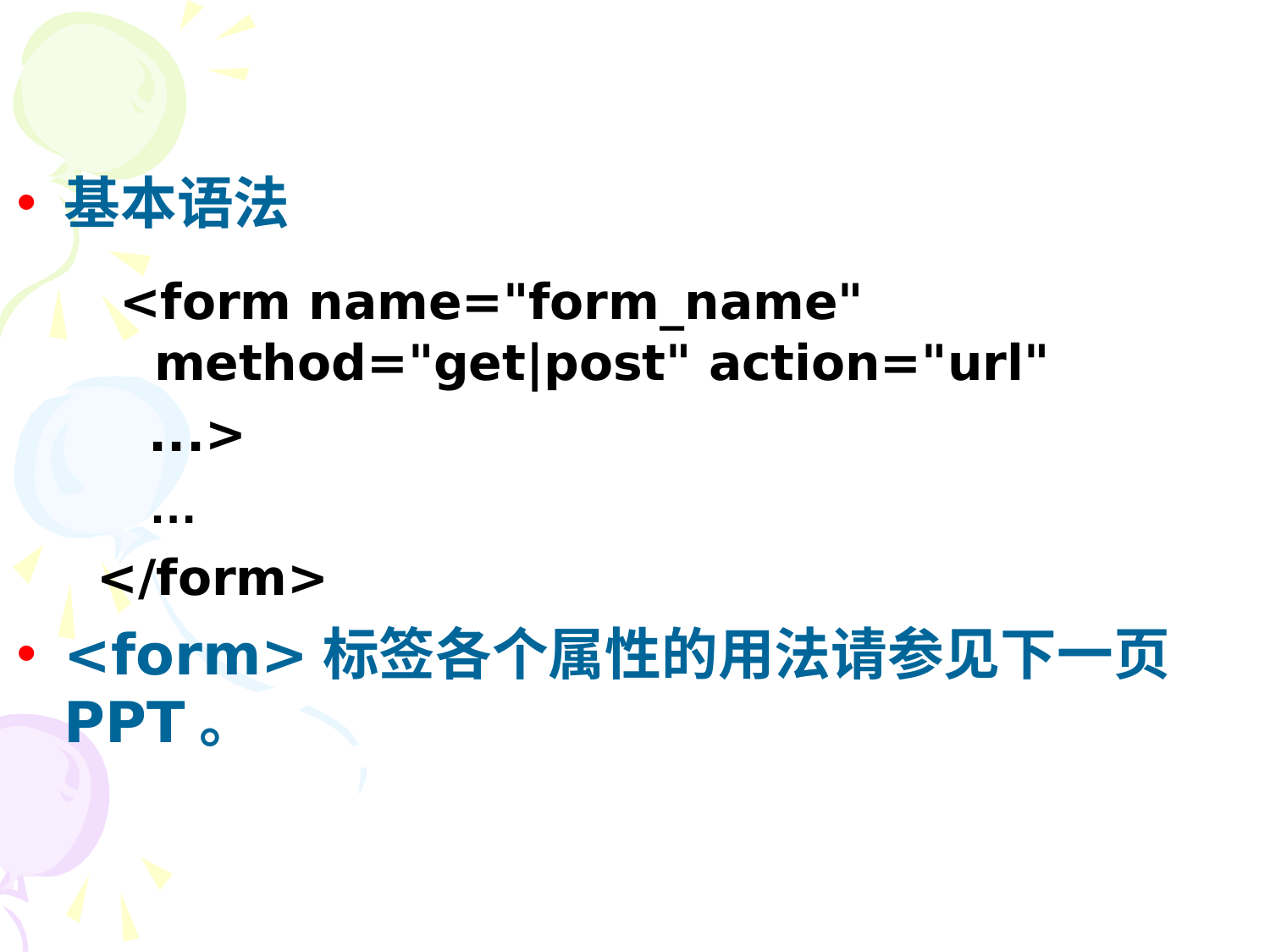

基本语法
  <form name="form_name" method="get|post" action="url"
    ...>
    …
 </form>
<form>标签各个属性的用法请参见下一页PPT。